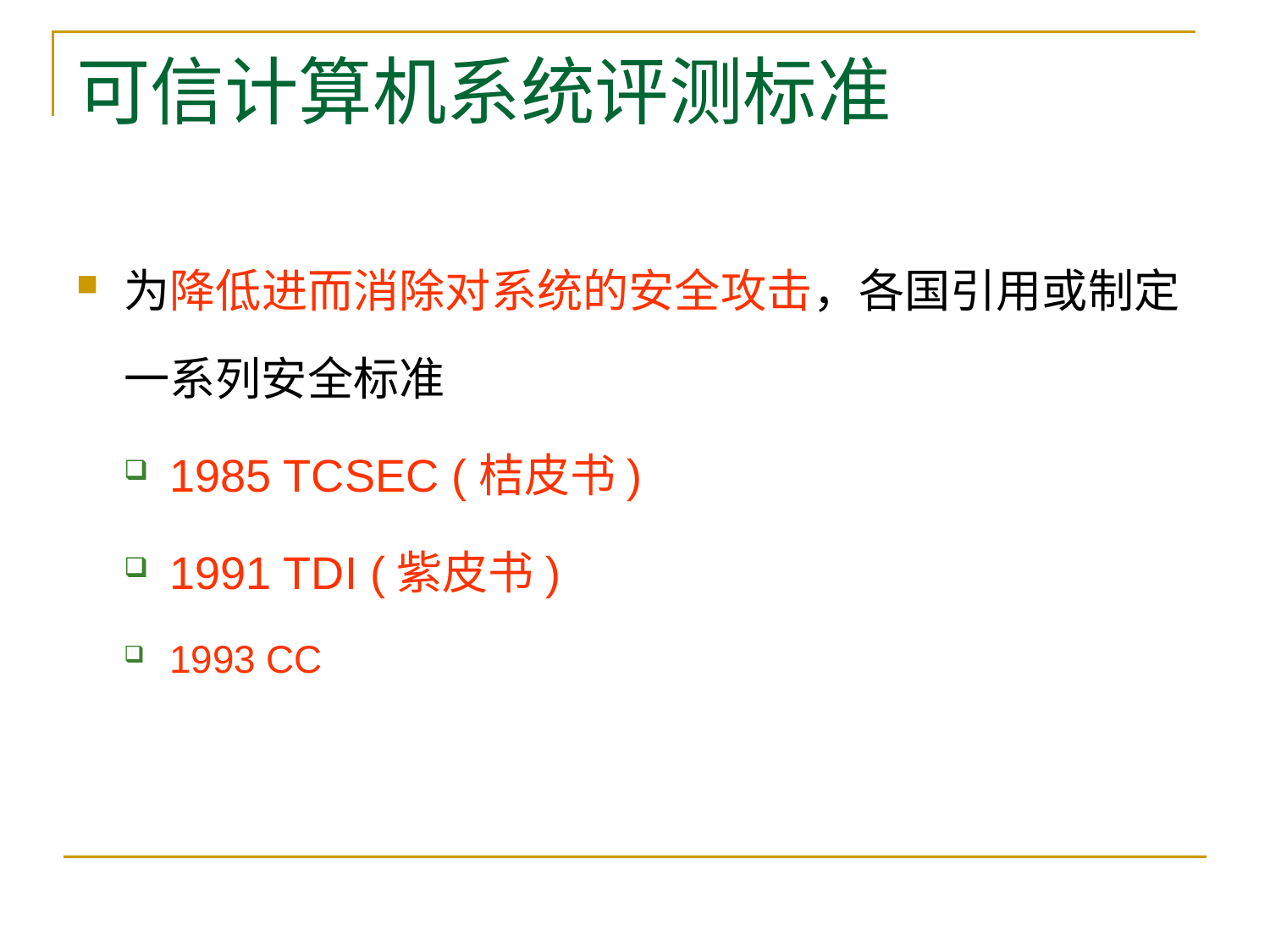

# 可信计算机系统评测标准
为降低进而消除对系统的安全攻击，各国引用或制定一系列安全标准
1985 TCSEC (桔皮书)
1991 TDI (紫皮书)
1993 CC